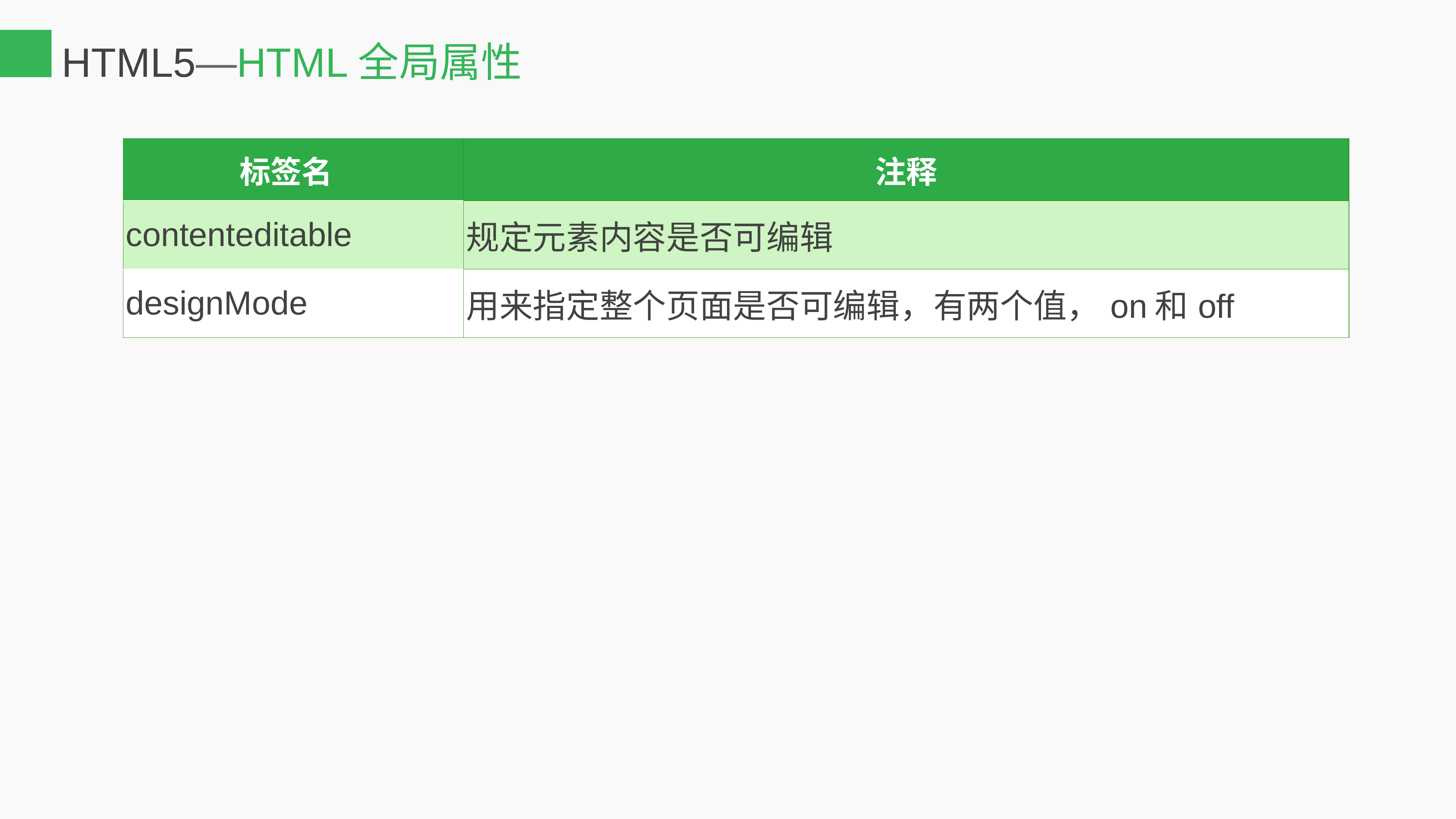

# HTML5—HTML全局属性
| 标签名 | 注释 |
| --- | --- |
| contenteditable | 规定元素内容是否可编辑 |
| designMode | 用来指定整个页面是否可编辑，有两个值，on和off |